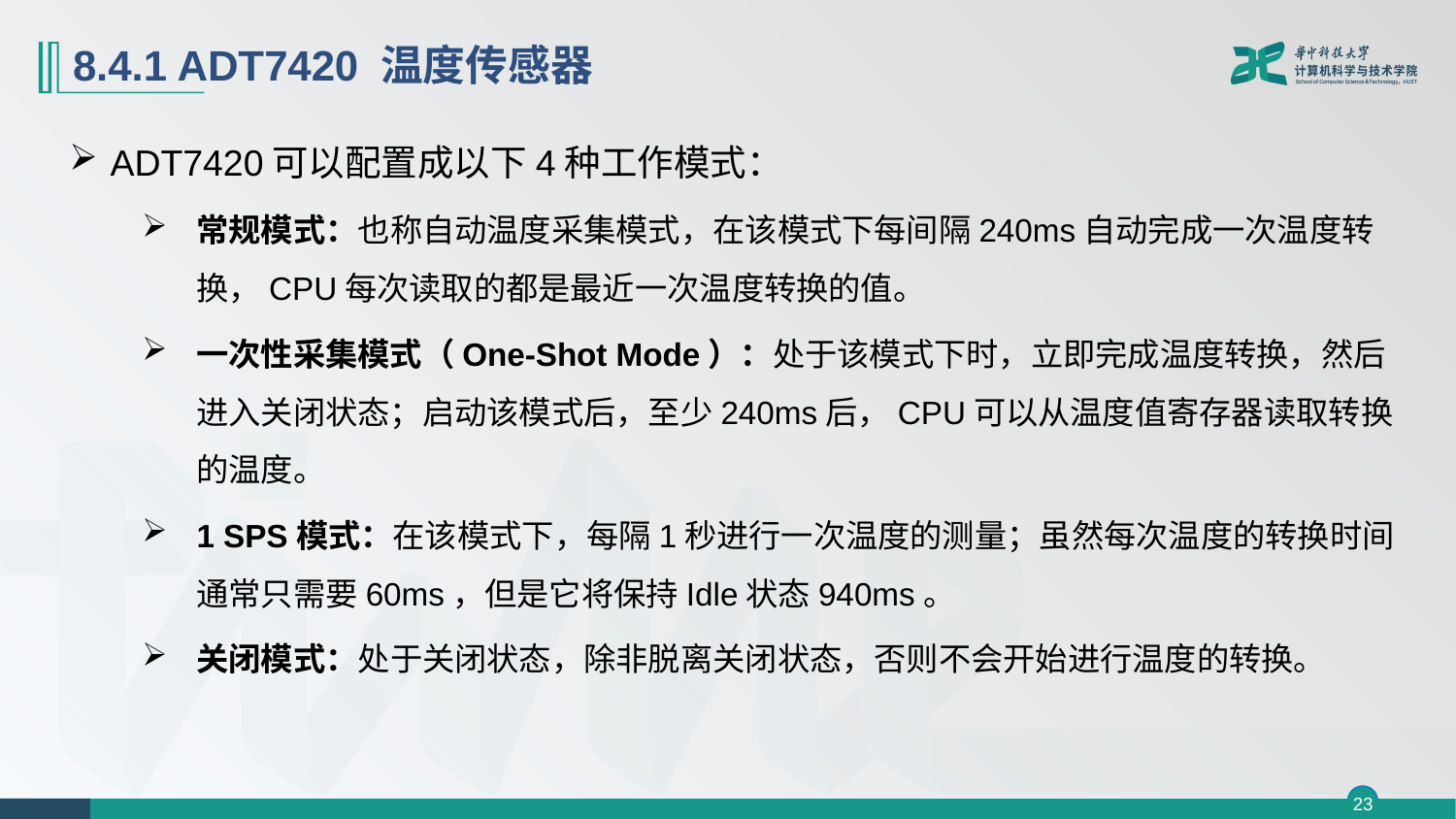

# 8.4.1 ADT7420 温度传感器
ADT7420可以配置成以下4种工作模式：
常规模式：也称自动温度采集模式，在该模式下每间隔240ms自动完成一次温度转换，CPU每次读取的都是最近一次温度转换的值。
一次性采集模式（One-Shot Mode）：处于该模式下时，立即完成温度转换，然后进入关闭状态；启动该模式后，至少240ms后，CPU可以从温度值寄存器读取转换的温度。
1 SPS模式：在该模式下，每隔1秒进行一次温度的测量；虽然每次温度的转换时间通常只需要60ms，但是它将保持Idle状态940ms。
关闭模式：处于关闭状态，除非脱离关闭状态，否则不会开始进行温度的转换。